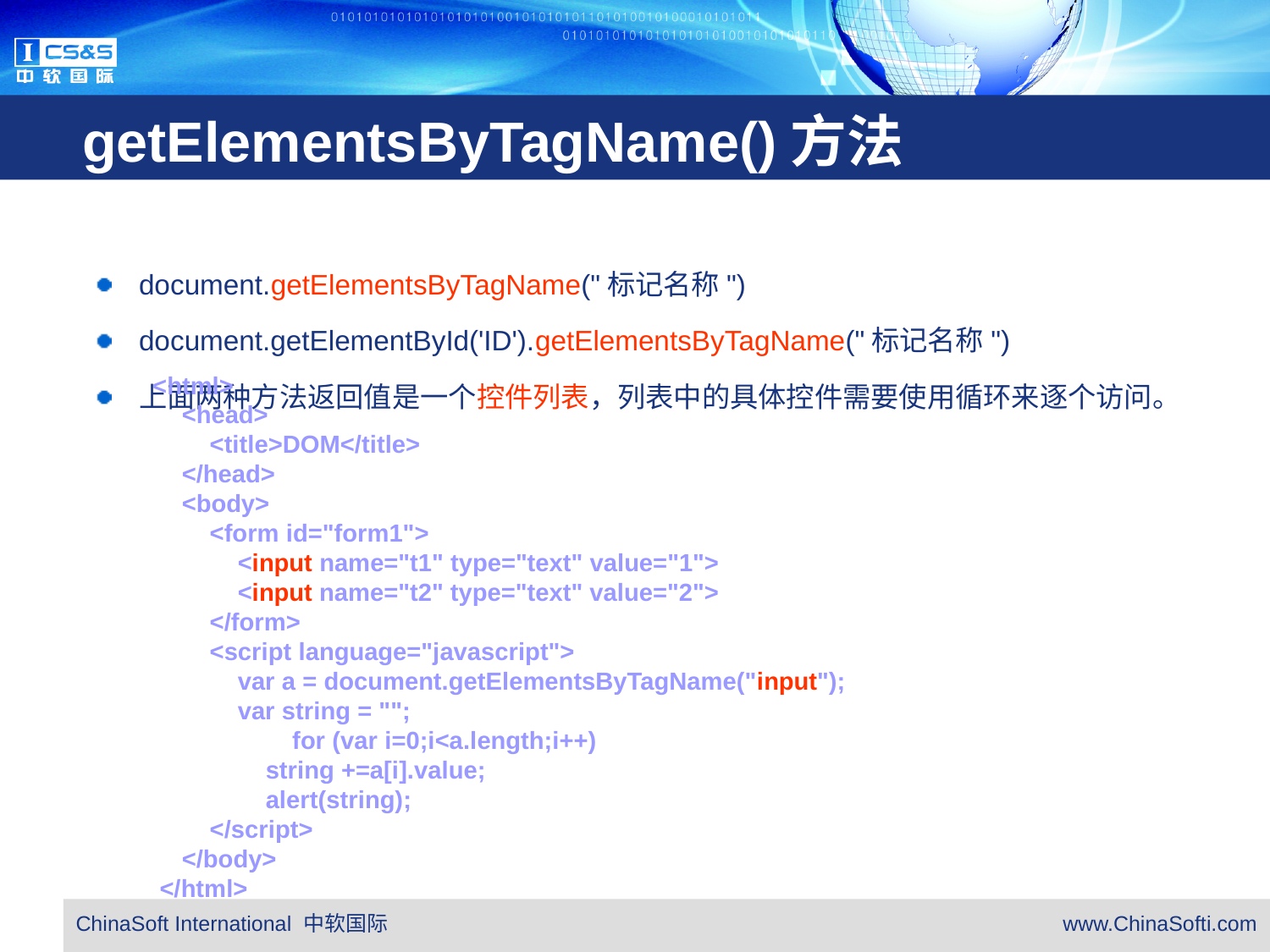

# getElementsByTagName()方法
document.getElementsByTagName("标记名称")
document.getElementById('ID').getElementsByTagName("标记名称")
上面两种方法返回值是一个控件列表，列表中的具体控件需要使用循环来逐个访问。

              <html>
    	<head>
      	    <title>DOM</title>
    	</head>
	<body>
	    <form id="form1">
	        <input name="t1" type="text" value="1">
    	        <input name="t2" type="text" value="2">
	    </form>
    	    <script language="javascript">
	        var a = document.getElementsByTagName("input");
  	        var string = "";
                                  for (var i=0;i<a.length;i++)
	            string +=a[i].value;
	            alert(string);
	    </script>
	</body>
               </html>